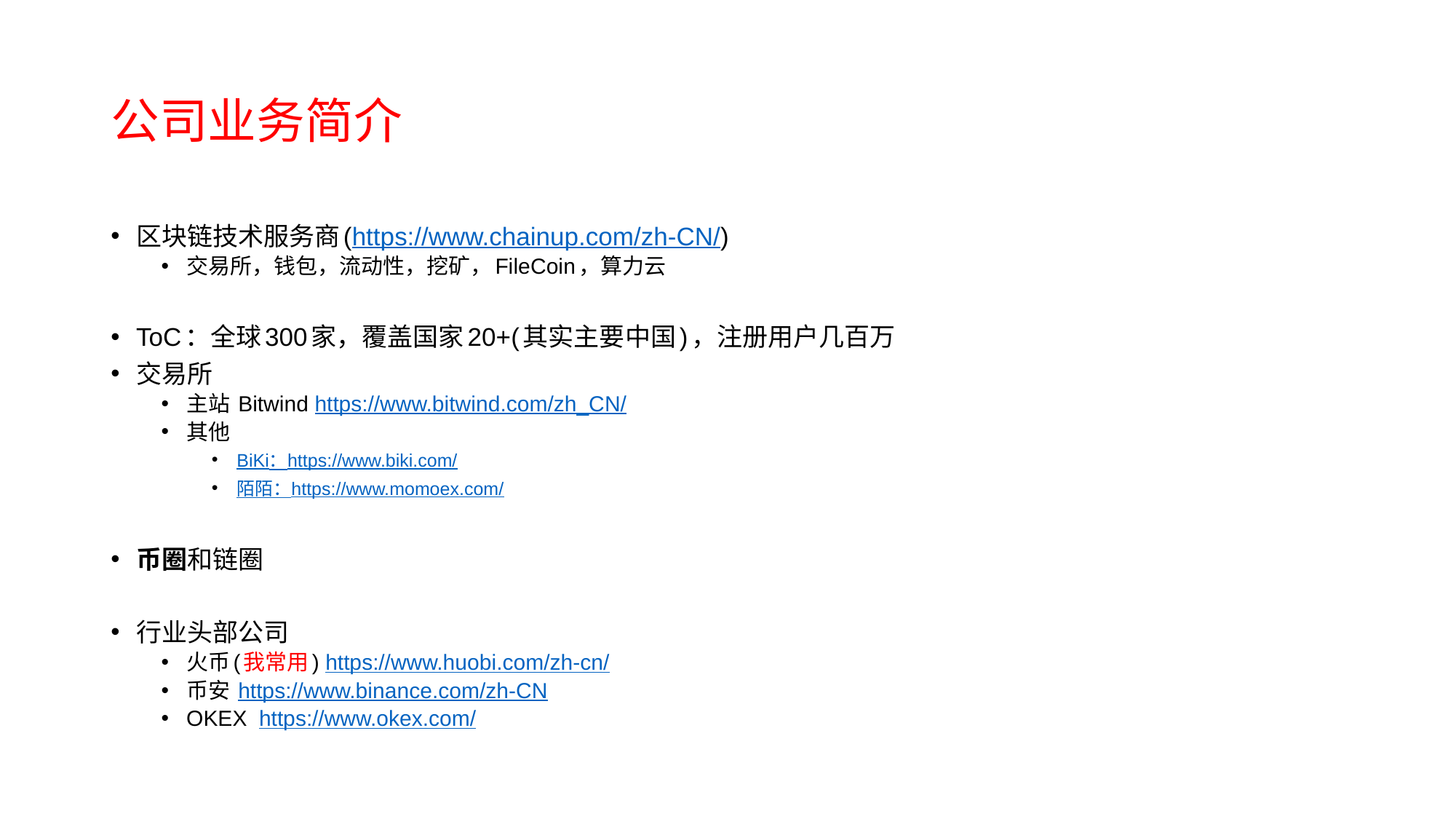

# 公司业务简介
区块链技术服务商(https://www.chainup.com/zh-CN/)
交易所，钱包，流动性，挖矿，FileCoin，算力云

ToC：全球300家，覆盖国家20+(其实主要中国)，注册用户几百万
交易所
主站 Bitwind https://www.bitwind.com/zh_CN/
其他
BiKi：https://www.biki.com/
陌陌：https://www.momoex.com/

币圈和链圈

行业头部公司
火币(我常用) https://www.huobi.com/zh-cn/
币安 https://www.binance.com/zh-CN
OKEX  https://www.okex.com/